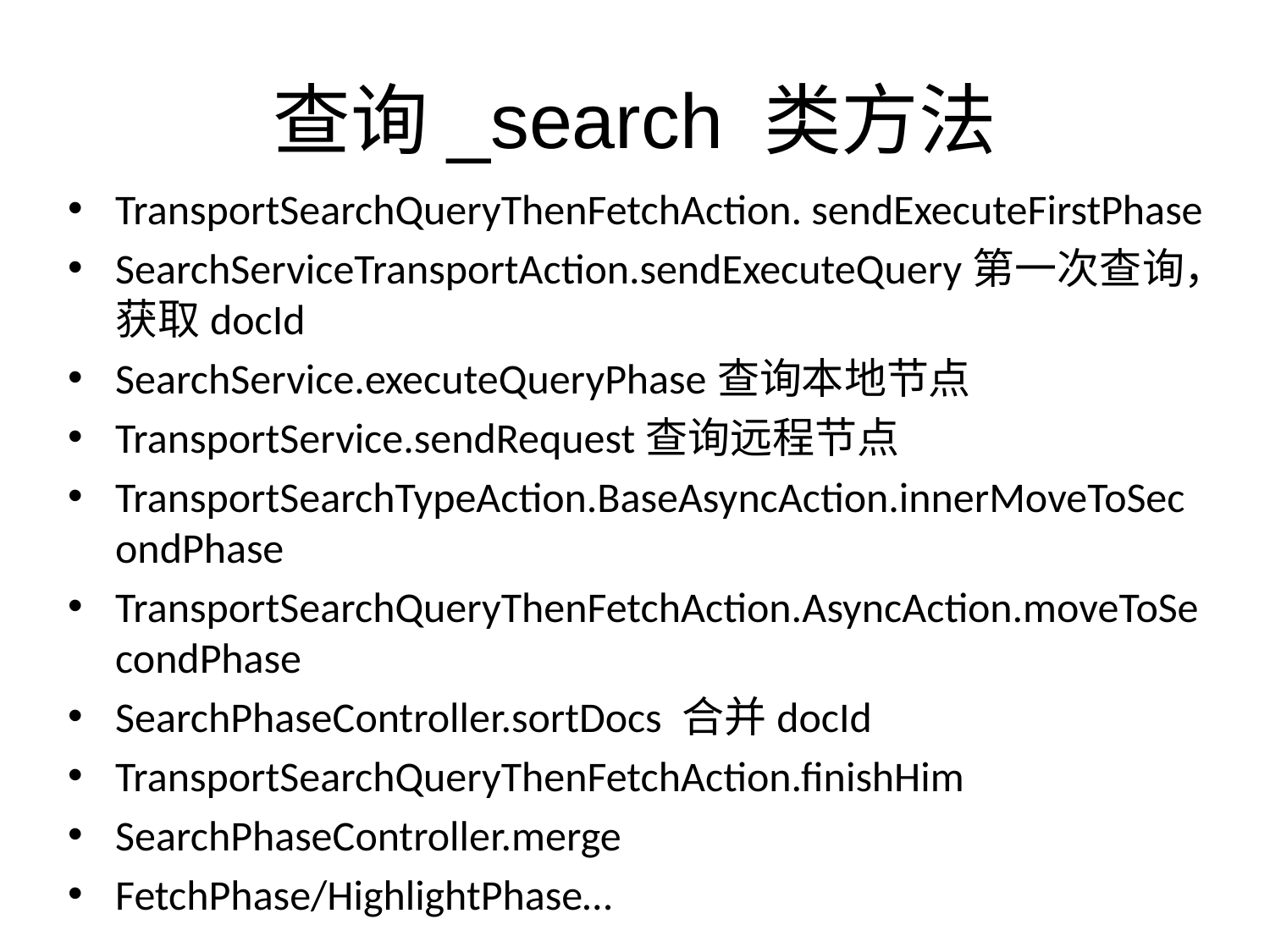

# 查询_search 类方法
TransportSearchQueryThenFetchAction. sendExecuteFirstPhase
SearchServiceTransportAction.sendExecuteQuery第一次查询，获取docId
SearchService.executeQueryPhase查询本地节点
TransportService.sendRequest查询远程节点
TransportSearchTypeAction.BaseAsyncAction.innerMoveToSecondPhase
TransportSearchQueryThenFetchAction.AsyncAction.moveToSecondPhase
SearchPhaseController.sortDocs 合并docId
TransportSearchQueryThenFetchAction.finishHim
SearchPhaseController.merge
FetchPhase/HighlightPhase…